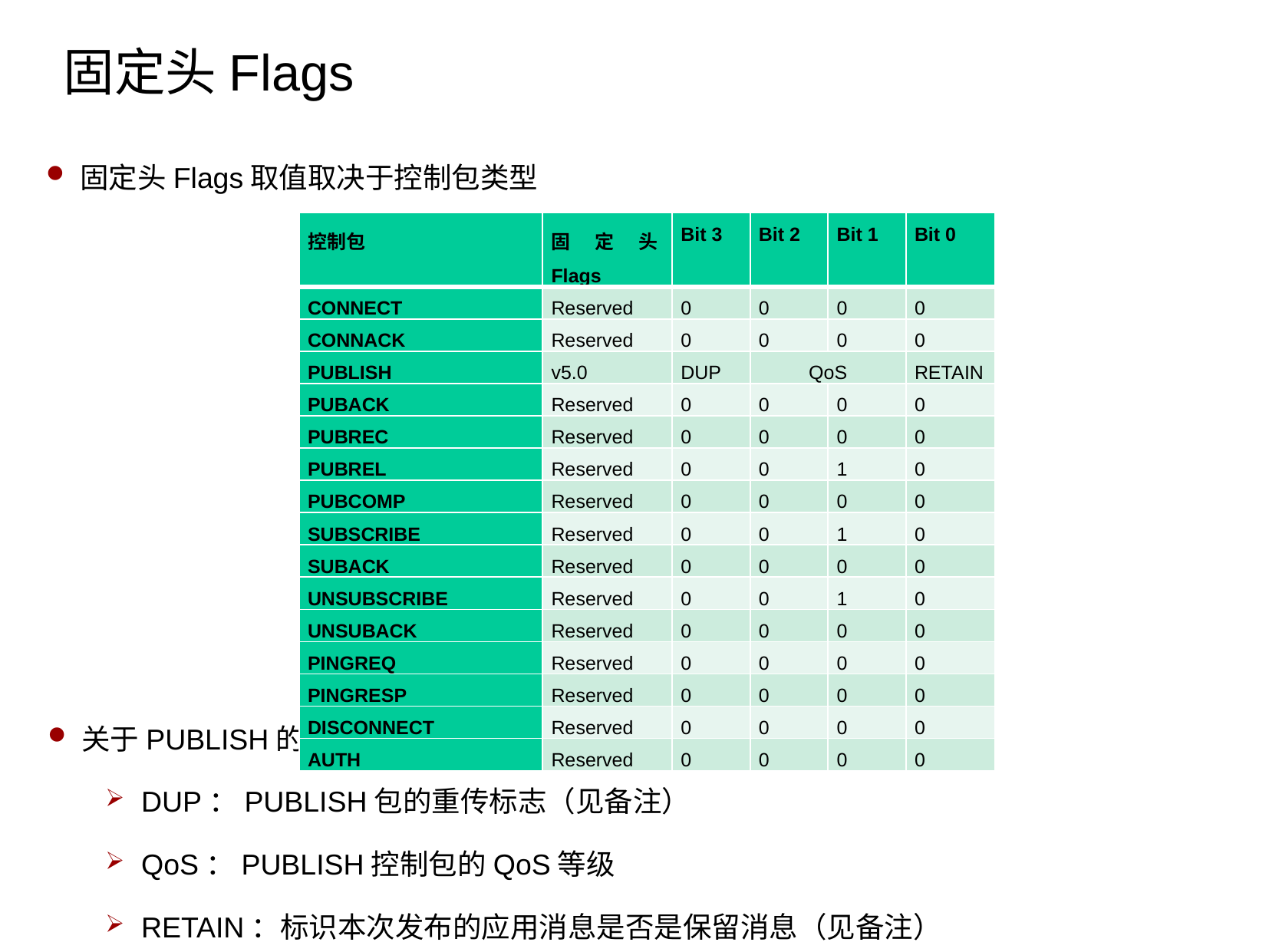

固定头Flags
固定头Flags取值取决于控制包类型
| 控制包 | 固定头Flags | Bit 3 | Bit 2 | Bit 1 | Bit 0 |
| --- | --- | --- | --- | --- | --- |
| CONNECT | Reserved | 0 | 0 | 0 | 0 |
| CONNACK | Reserved | 0 | 0 | 0 | 0 |
| PUBLISH | v5.0 | DUP | QoS |  | RETAIN |
| PUBACK | Reserved | 0 | 0 | 0 | 0 |
| PUBREC | Reserved | 0 | 0 | 0 | 0 |
| PUBREL | Reserved | 0 | 0 | 1 | 0 |
| PUBCOMP | Reserved | 0 | 0 | 0 | 0 |
| SUBSCRIBE | Reserved | 0 | 0 | 1 | 0 |
| SUBACK | Reserved | 0 | 0 | 0 | 0 |
| UNSUBSCRIBE | Reserved | 0 | 0 | 1 | 0 |
| UNSUBACK | Reserved | 0 | 0 | 0 | 0 |
| PINGREQ | Reserved | 0 | 0 | 0 | 0 |
| PINGRESP | Reserved | 0 | 0 | 0 | 0 |
| DISCONNECT | Reserved | 0 | 0 | 0 | 0 |
| AUTH | Reserved | 0 | 0 | 0 | 0 |
关于PUBLISH的Flags
DUP：PUBLISH包的重传标志（见备注）
QoS：PUBLISH控制包的QoS等级
RETAIN：标识本次发布的应用消息是否是保留消息（见备注）